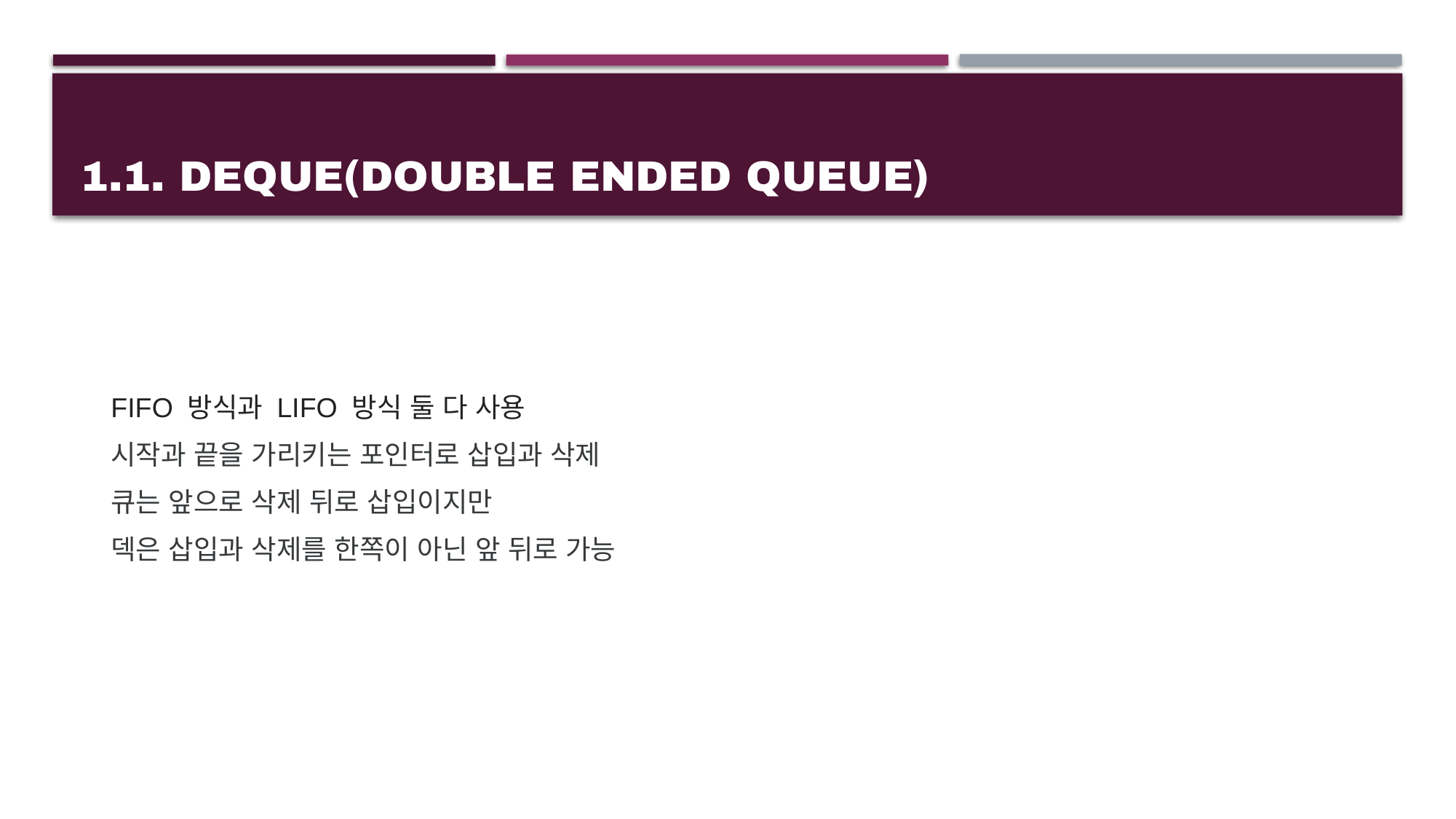

# 1.1. Deque(Double ended queue)
FIFO 방식과 LIFO 방식 둘 다 사용
시작과 끝을 가리키는 포인터로 삽입과 삭제
큐는 앞으로 삭제 뒤로 삽입이지만
덱은 삽입과 삭제를 한쪽이 아닌 앞 뒤로 가능